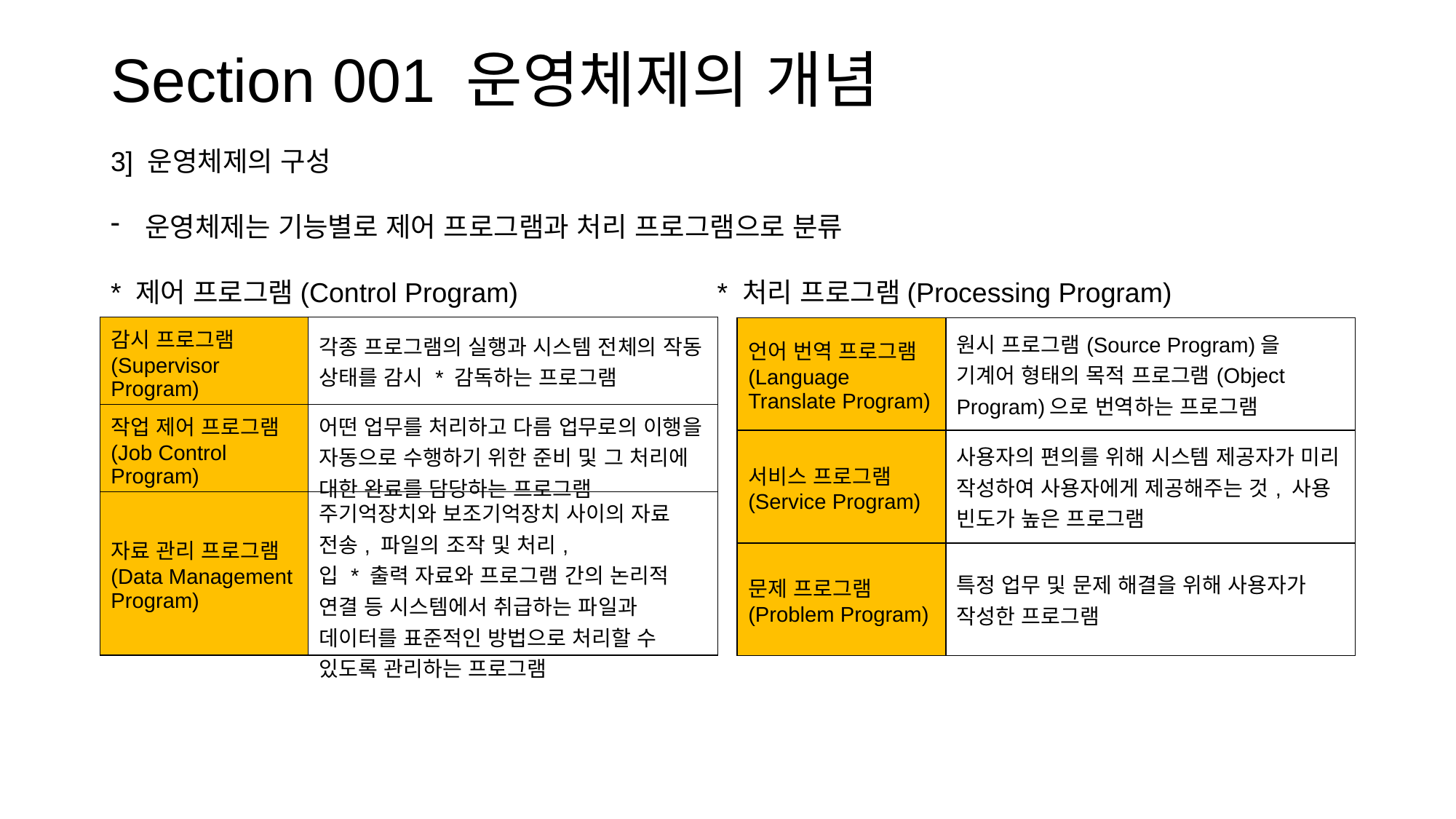

Section 001 운영체제의 개념
3] 운영체제의 구성

운영체제는 기능별로 제어 프로그램과 처리 프로그램으로 분류

* 제어 프로그램(Control Program)		        * 처리 프로그램(Processing Program)
| 감시 프로그램 (Supervisor Program) | 각종 프로그램의 실행과 시스템 전체의 작동 상태를 감시 \* 감독하는 프로그램 |
| --- | --- |
| 작업 제어 프로그램 (Job Control Program) | 어떤 업무를 처리하고 다름 업무로의 이행을 자동으로 수행하기 위한 준비 및 그 처리에 대한 완료를 담당하는 프로그램 |
| 자료 관리 프로그램 (Data Management Program) | 주기억장치와 보조기억장치 사이의 자료 전송, 파일의 조작 및 처리, 입 \* 출력 자료와 프로그램 간의 논리적 연결 등 시스템에서 취급하는 파일과 데이터를 표준적인 방법으로 처리할 수 있도록 관리하는 프로그램 |
| 언어 번역 프로그램 (Language Translate Program) | 원시 프로그램(Source Program)을 기계어 형태의 목적 프로그램(Object Program)으로 번역하는 프로그램 |
| --- | --- |
| 서비스 프로그램 (Service Program) | 사용자의 편의를 위해 시스템 제공자가 미리 작성하여 사용자에게 제공해주는 것, 사용 빈도가 높은 프로그램 |
| 문제 프로그램 (Problem Program) | 특정 업무 및 문제 해결을 위해 사용자가 작성한 프로그램 |